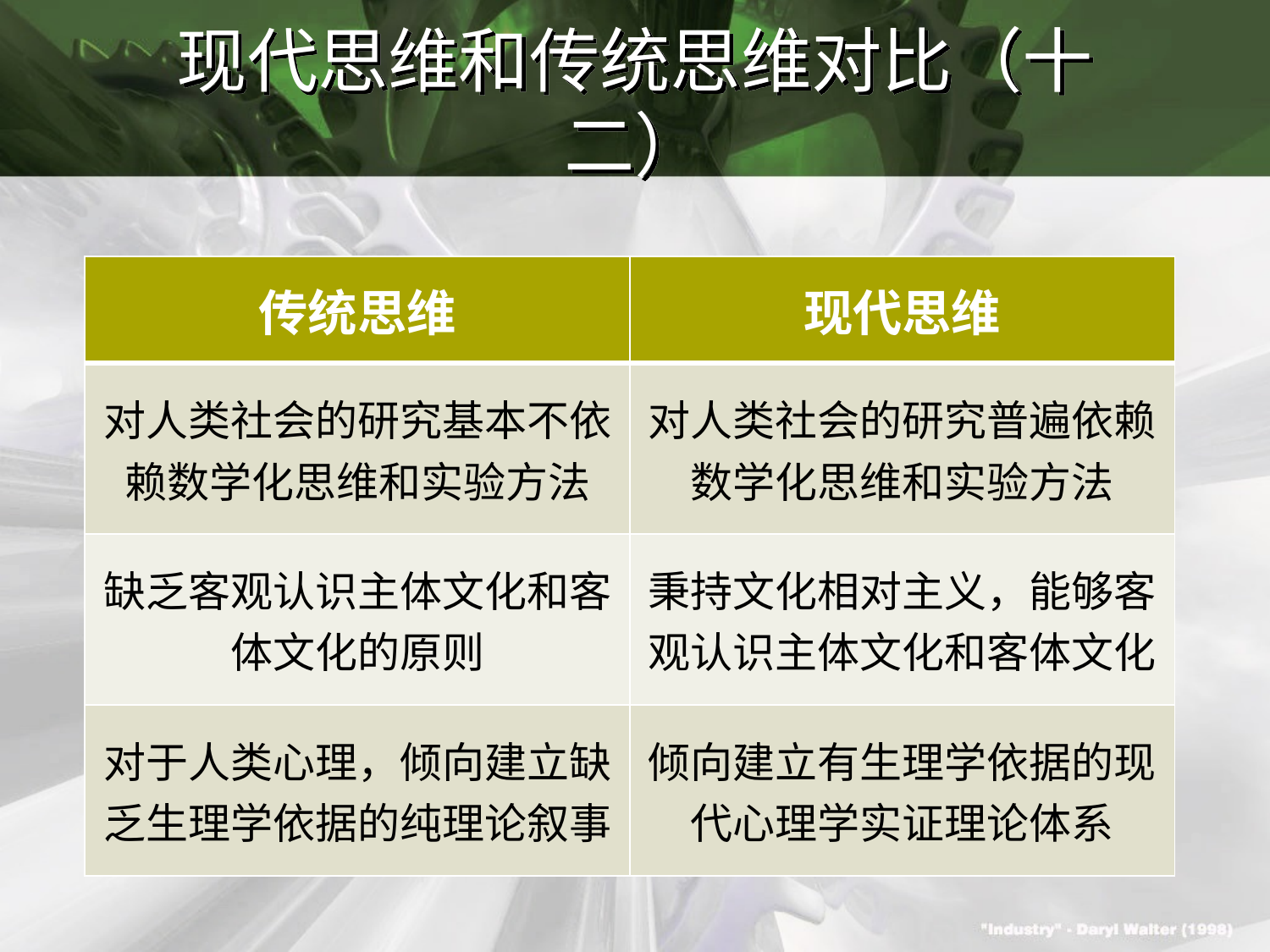

# 现代思维和传统思维对比（十二）
| 传统思维 | 现代思维 |
| --- | --- |
| 对人类社会的研究基本不依赖数学化思维和实验方法 | 对人类社会的研究普遍依赖数学化思维和实验方法 |
| 缺乏客观认识主体文化和客体文化的原则 | 秉持文化相对主义，能够客观认识主体文化和客体文化 |
| 对于人类心理，倾向建立缺乏生理学依据的纯理论叙事 | 倾向建立有生理学依据的现代心理学实证理论体系 |